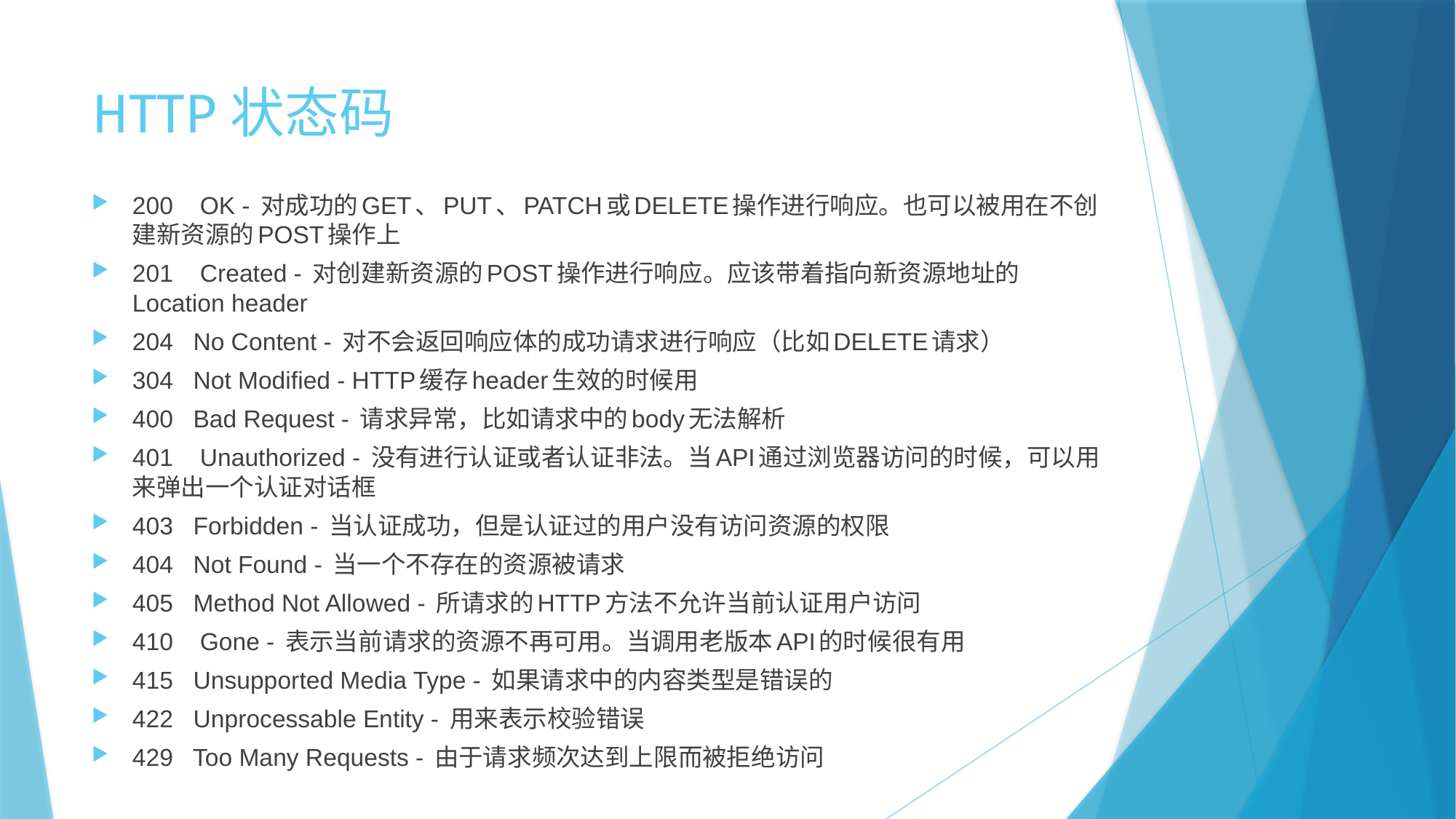

# HTTP状态码
200    OK - 对成功的GET、PUT、PATCH或DELETE操作进行响应。也可以被用在不创建新资源的POST操作上
201    Created - 对创建新资源的POST操作进行响应。应该带着指向新资源地址的Location header
204   No Content - 对不会返回响应体的成功请求进行响应（比如DELETE请求）
304   Not Modified - HTTP缓存header生效的时候用
400   Bad Request - 请求异常，比如请求中的body无法解析
401    Unauthorized - 没有进行认证或者认证非法。当API通过浏览器访问的时候，可以用来弹出一个认证对话框
403   Forbidden - 当认证成功，但是认证过的用户没有访问资源的权限
404   Not Found - 当一个不存在的资源被请求
405   Method Not Allowed - 所请求的HTTP方法不允许当前认证用户访问
410    Gone - 表示当前请求的资源不再可用。当调用老版本API的时候很有用
415   Unsupported Media Type - 如果请求中的内容类型是错误的
422   Unprocessable Entity - 用来表示校验错误
429   Too Many Requests - 由于请求频次达到上限而被拒绝访问